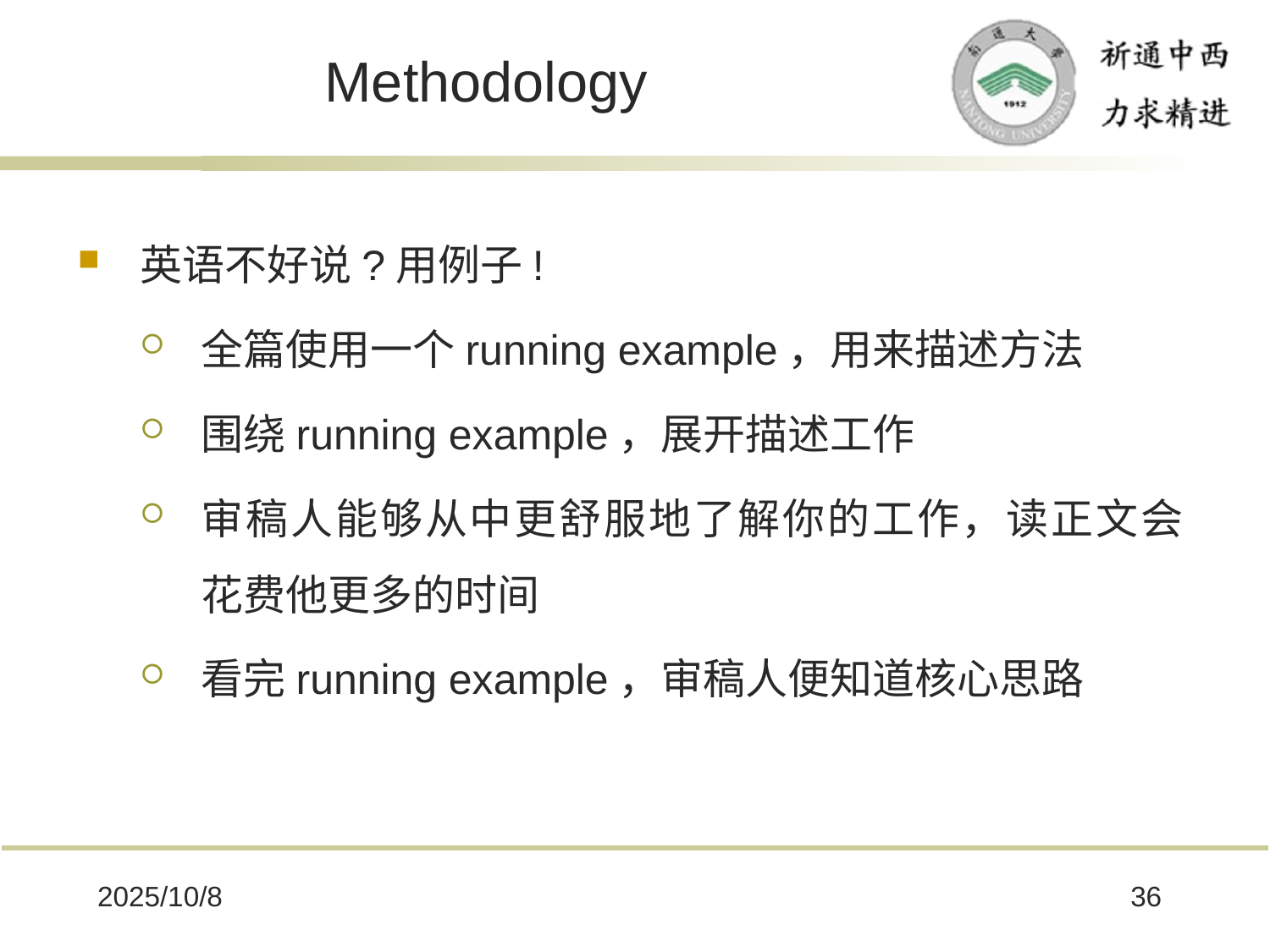

# Methodology
英语不好说?用例子!
全篇使用一个running example，用来描述方法
围绕running example，展开描述工作
审稿人能够从中更舒服地了解你的工作，读正文会 花费他更多的时间
看完running example，审稿人便知道核心思路

2025/10/8
36